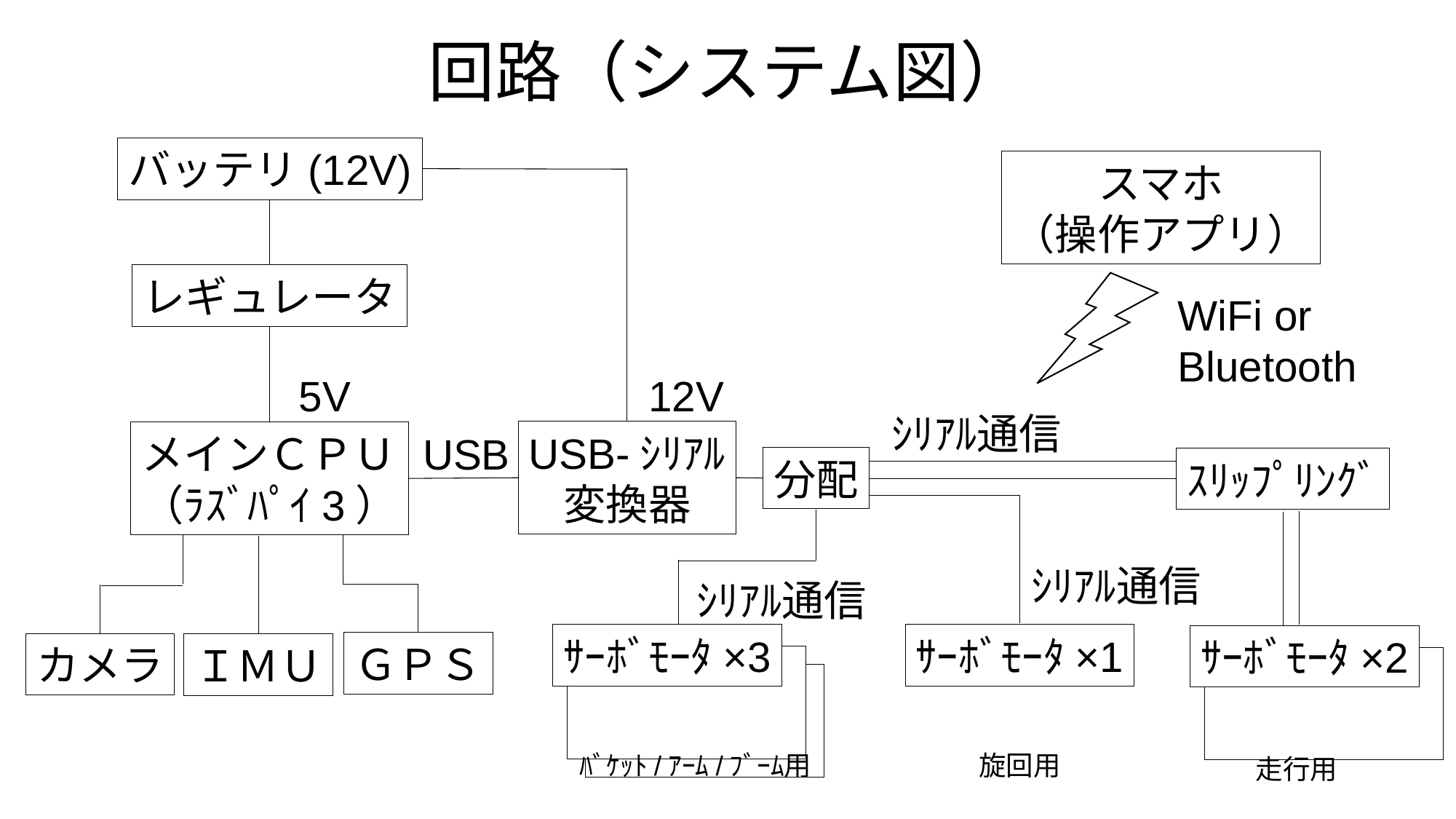

# 回路（システム図）
バッテリ(12V)
スマホ
（操作アプリ）
レギュレータ

WiFi or
Bluetooth
5V
12V
ｼﾘｱﾙ通信
USB-ｼﾘｱﾙ
変換器
メインＣＰＵ
（ﾗｽﾞﾊﾟｲ3）
USB
分配
ｽﾘｯﾌﾟﾘﾝｸﾞ
ｼﾘｱﾙ通信
ｼﾘｱﾙ通信
ｻｰﾎﾞﾓｰﾀ×3

ｻｰﾎﾞﾓｰﾀ×1
ｻｰﾎﾞﾓｰﾀ×2

ＧＰＳ
カメラ
ＩＭＵ
ﾊﾞｹｯﾄ/ｱｰﾑ/ﾌﾞｰﾑ用
旋回用
走行用